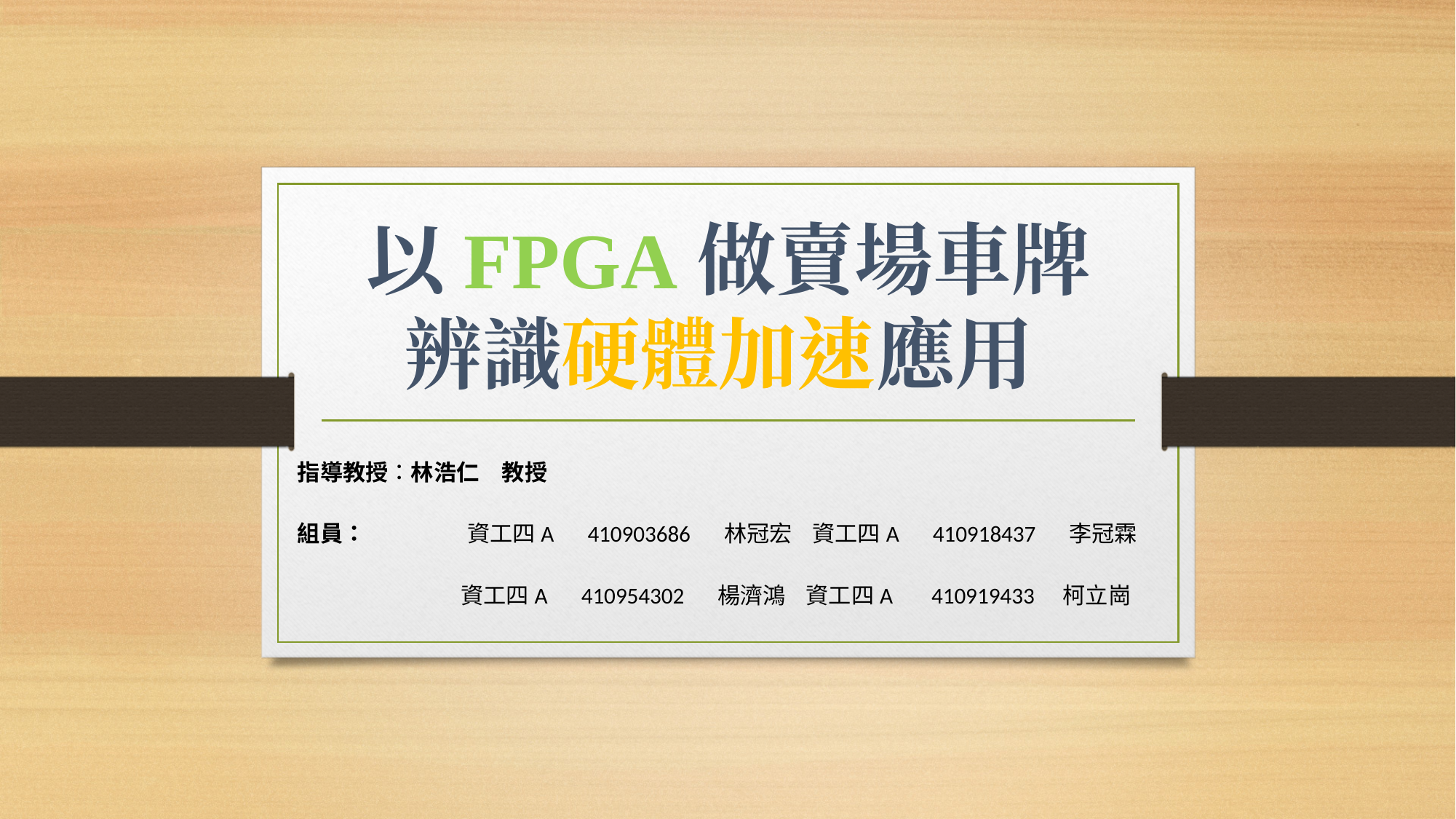

# 以FPGA做賣場車牌辨識硬體加速應用
指導教授：林浩仁　教授
組員：	        　資工四A　410903686 　林冠宏    資工四A　410918437 　李冠霖
                               資工四A　410954302 　楊濟鴻    資工四A 　410919433　柯立崗